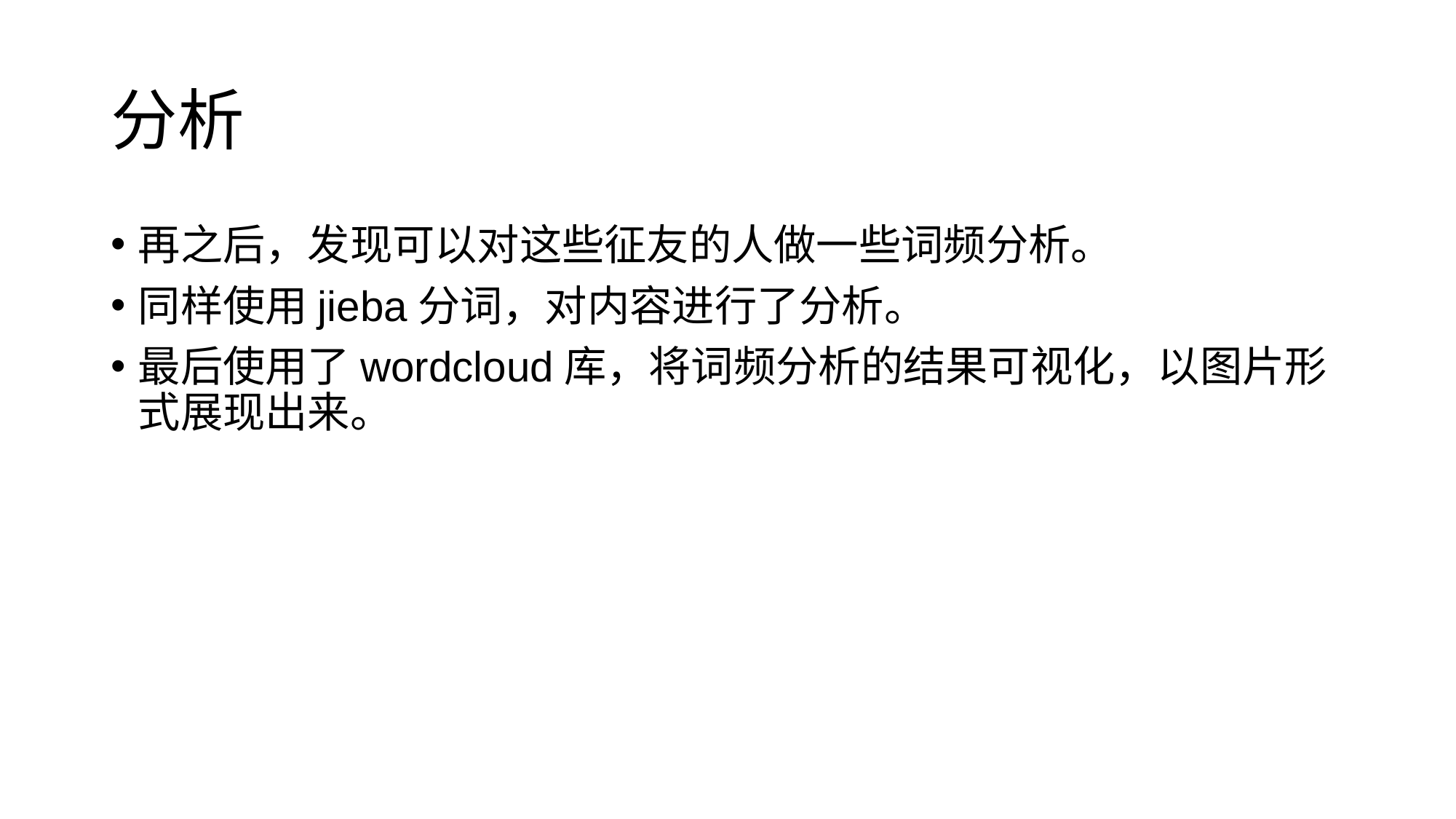

# 分析
再之后，发现可以对这些征友的人做一些词频分析。
同样使用jieba分词，对内容进行了分析。
最后使用了wordcloud库，将词频分析的结果可视化，以图片形式展现出来。